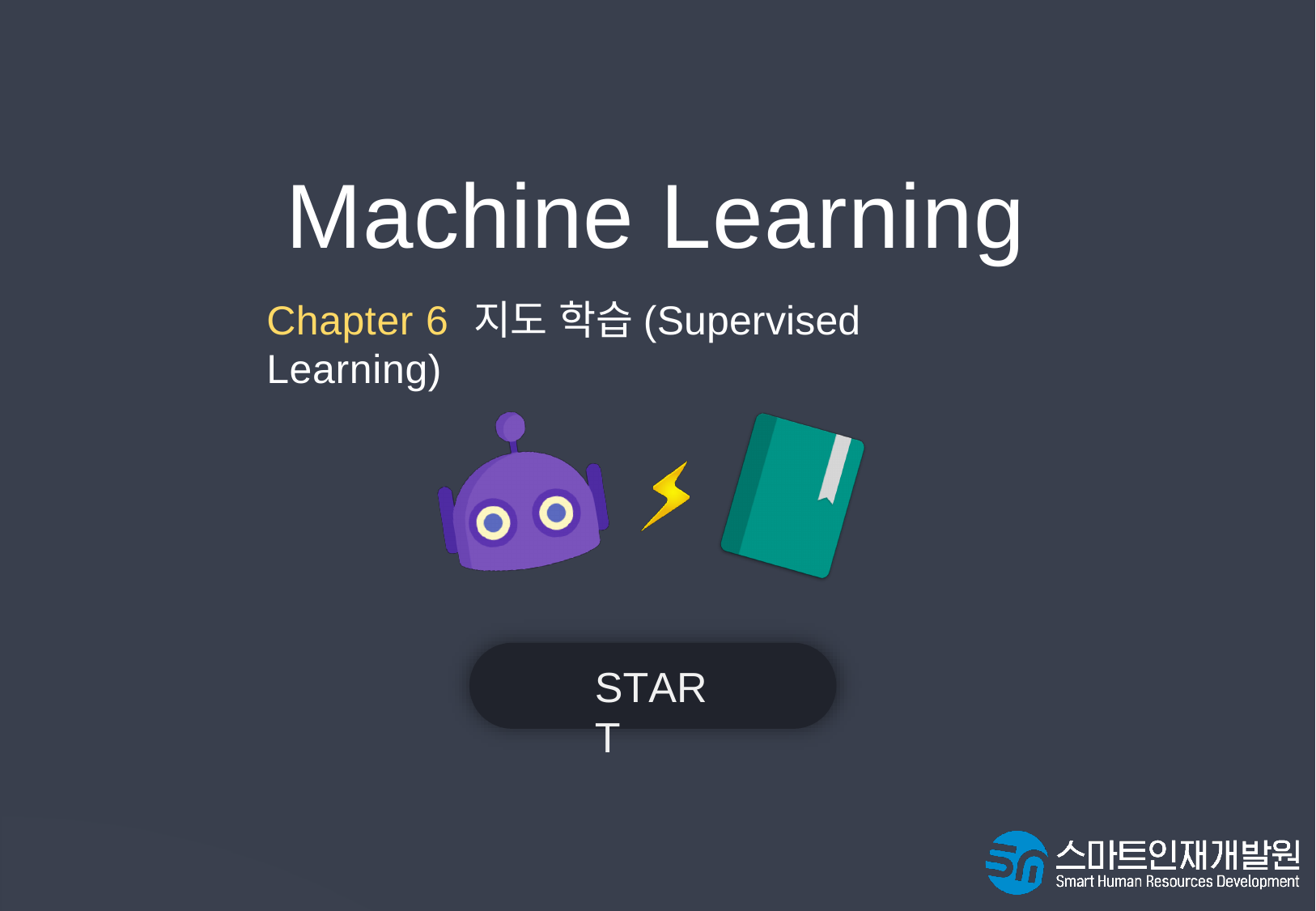

# Machine Learning
Chapter 6	지도 학습(Supervised Learning)

START